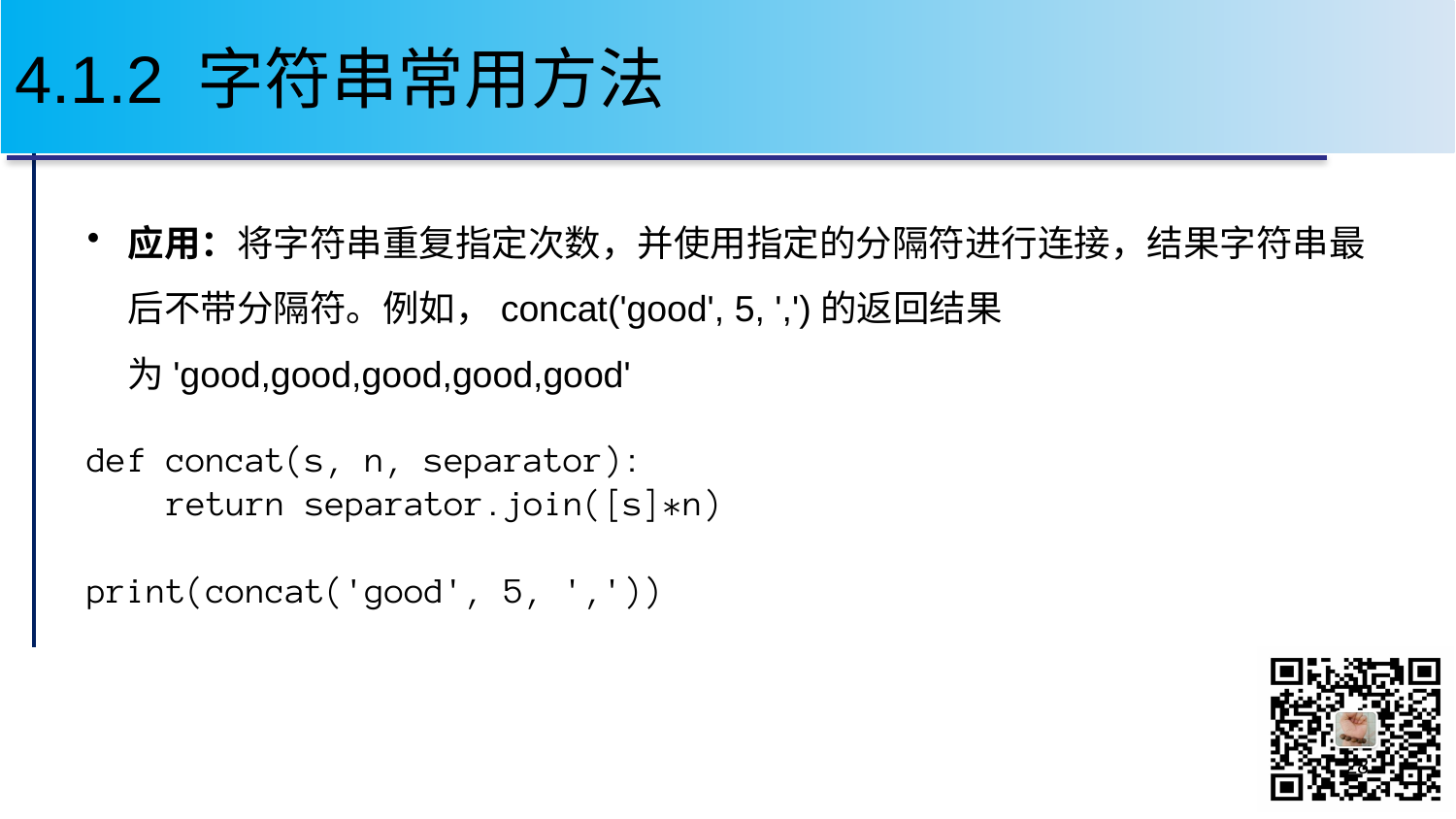

# 4.1.2 字符串常用方法
应用：将字符串重复指定次数，并使用指定的分隔符进行连接，结果字符串最后不带分隔符。例如，concat('good', 5, ',')的返回结果为'good,good,good,good,good'

def concat(s, n, separator):
    return separator.join([s]*n)

print(concat('good', 5, ','))
28